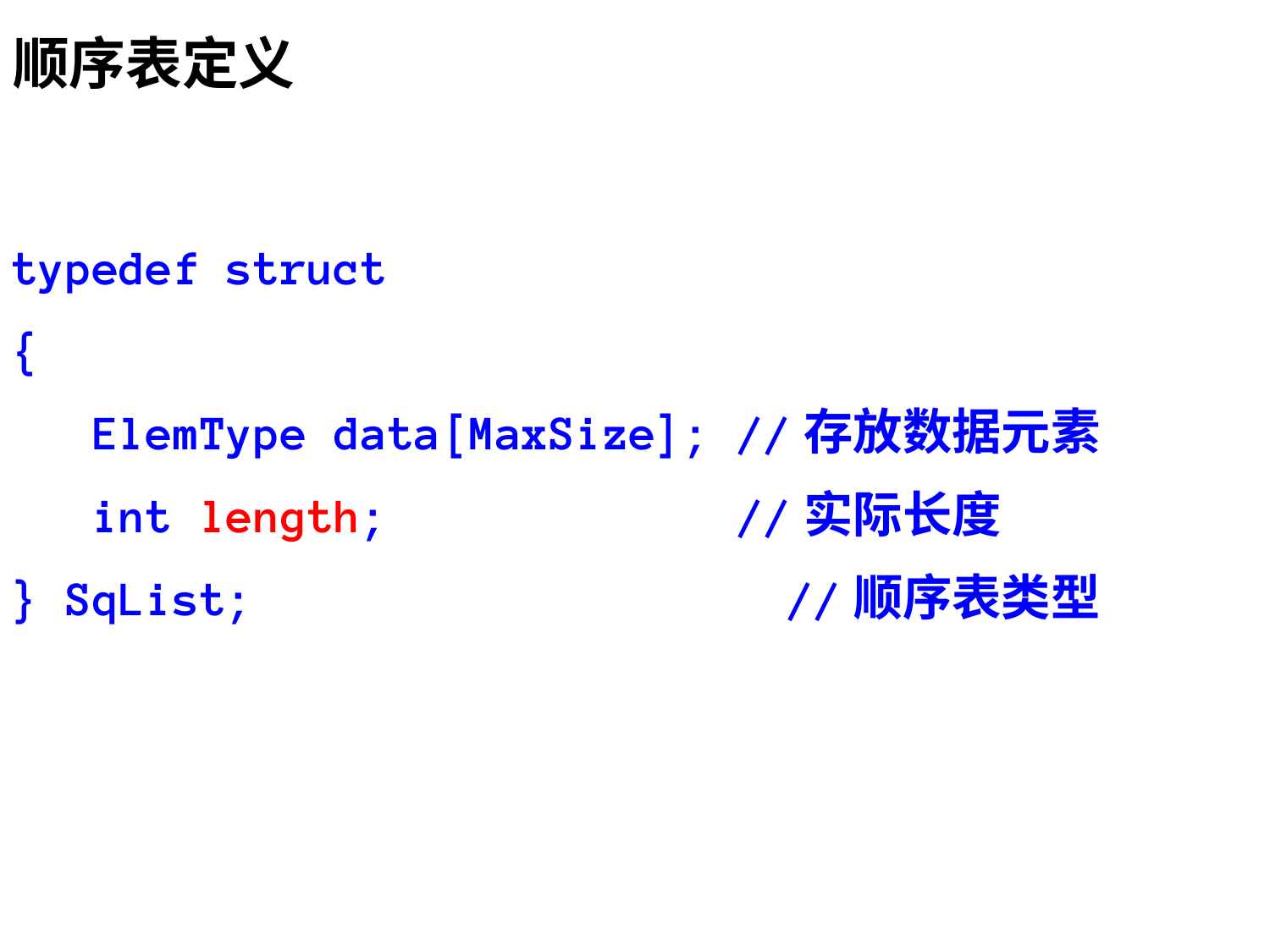

# 顺序表定义

typedef struct
{
   ElemType data[MaxSize]; //存放数据元素
   int length;             //实际长度
} SqList;    	             //顺序表类型